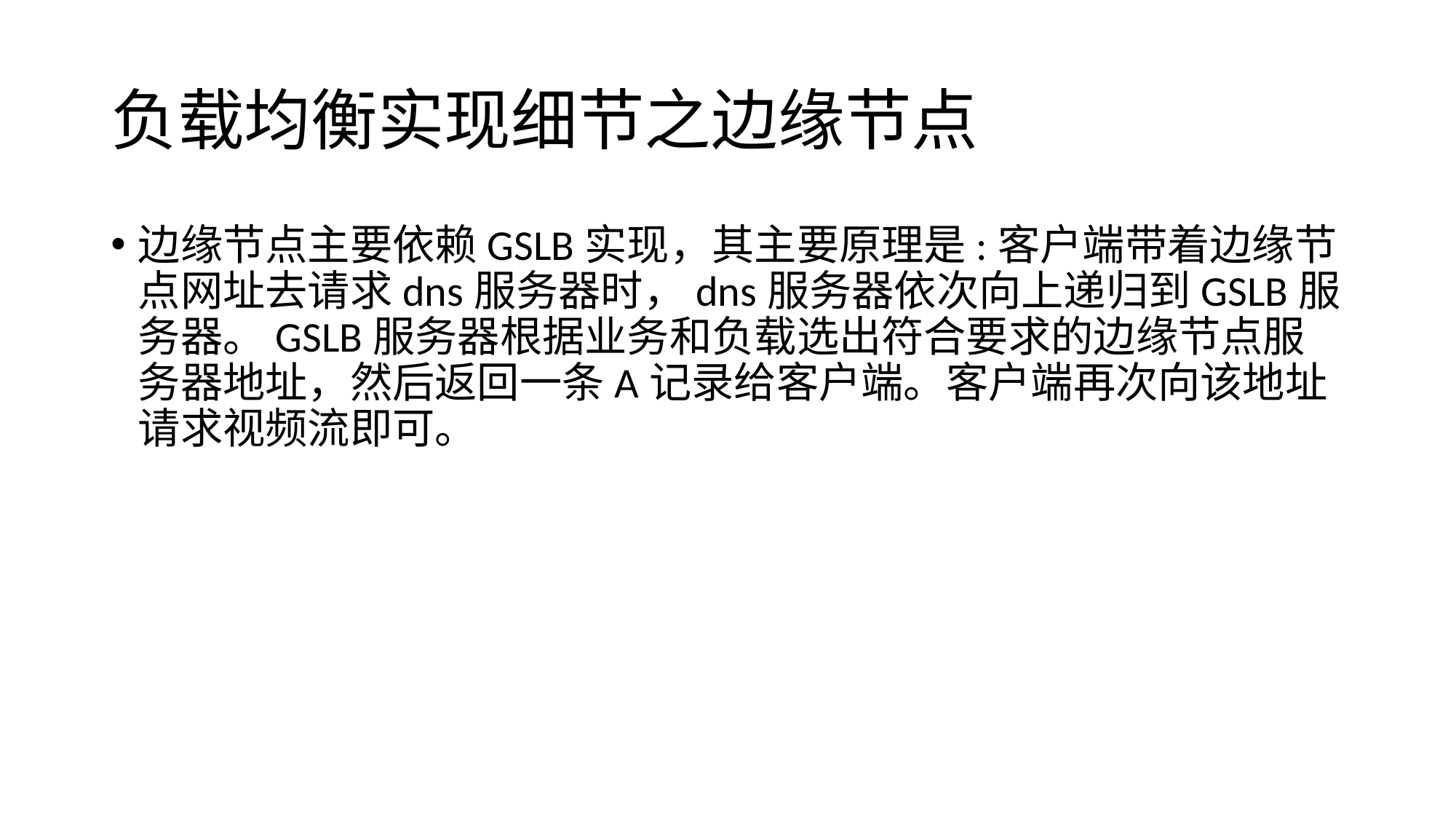

# 负载均衡实现细节之边缘节点
边缘节点主要依赖GSLB实现，其主要原理是:客户端带着边缘节点网址去请求dns服务器时，dns服务器依次向上递归到GSLB服务器。GSLB服务器根据业务和负载选出符合要求的边缘节点服务器地址，然后返回一条A记录给客户端。客户端再次向该地址请求视频流即可。